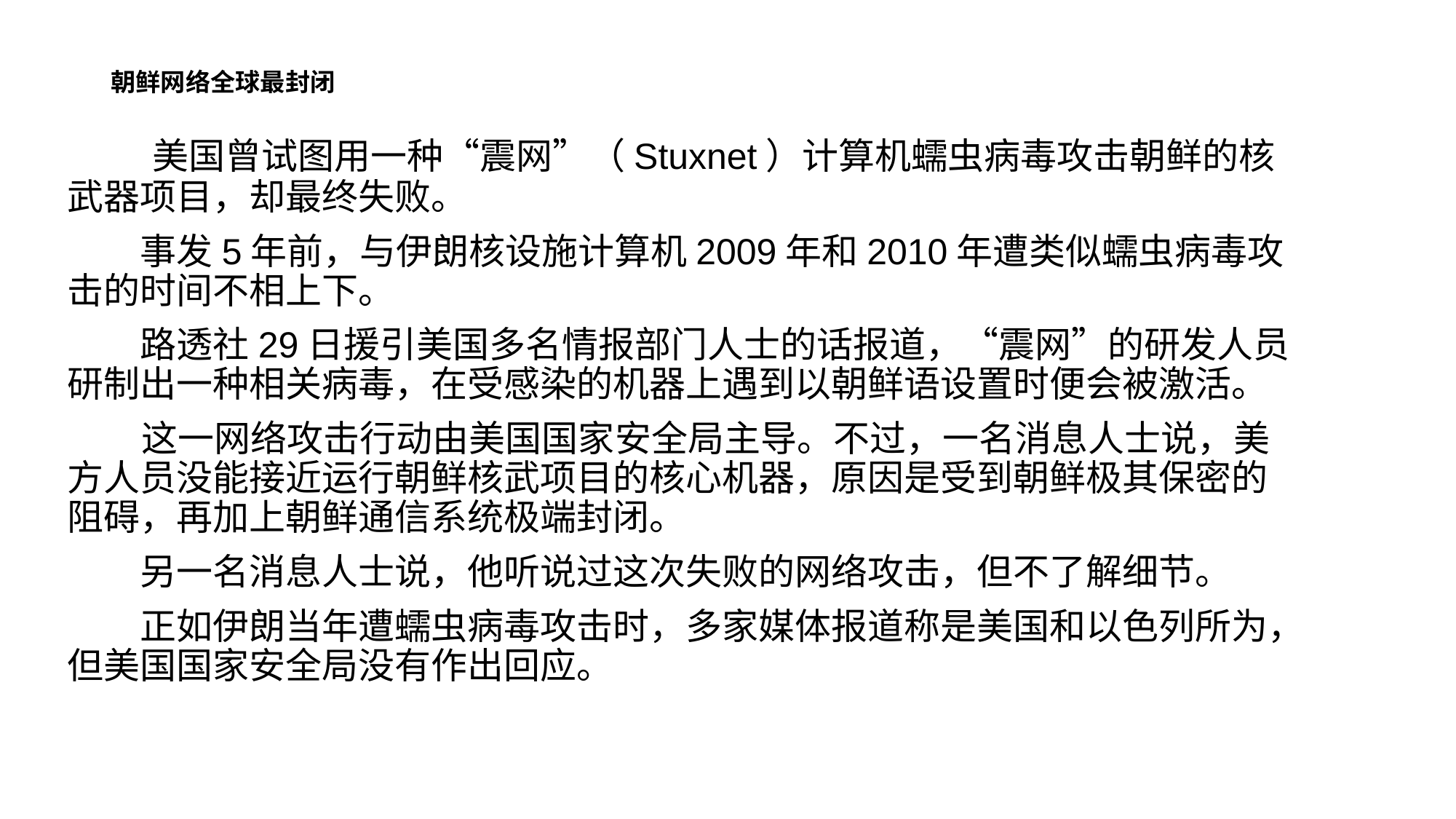

# 朝鲜网络全球最封闭
　　美国曾试图用一种“震网”（Stuxnet）计算机蠕虫病毒攻击朝鲜的核武器项目，却最终失败。
　　事发5年前，与伊朗核设施计算机2009年和2010年遭类似蠕虫病毒攻击的时间不相上下。
　　路透社29日援引美国多名情报部门人士的话报道，“震网”的研发人员研制出一种相关病毒，在受感染的机器上遇到以朝鲜语设置时便会被激活。
        这一网络攻击行动由美国国家安全局主导。不过，一名消息人士说，美方人员没能接近运行朝鲜核武项目的核心机器，原因是受到朝鲜极其保密的阻碍，再加上朝鲜通信系统极端封闭。
　　另一名消息人士说，他听说过这次失败的网络攻击，但不了解细节。
　　正如伊朗当年遭蠕虫病毒攻击时，多家媒体报道称是美国和以色列所为，但美国国家安全局没有作出回应。